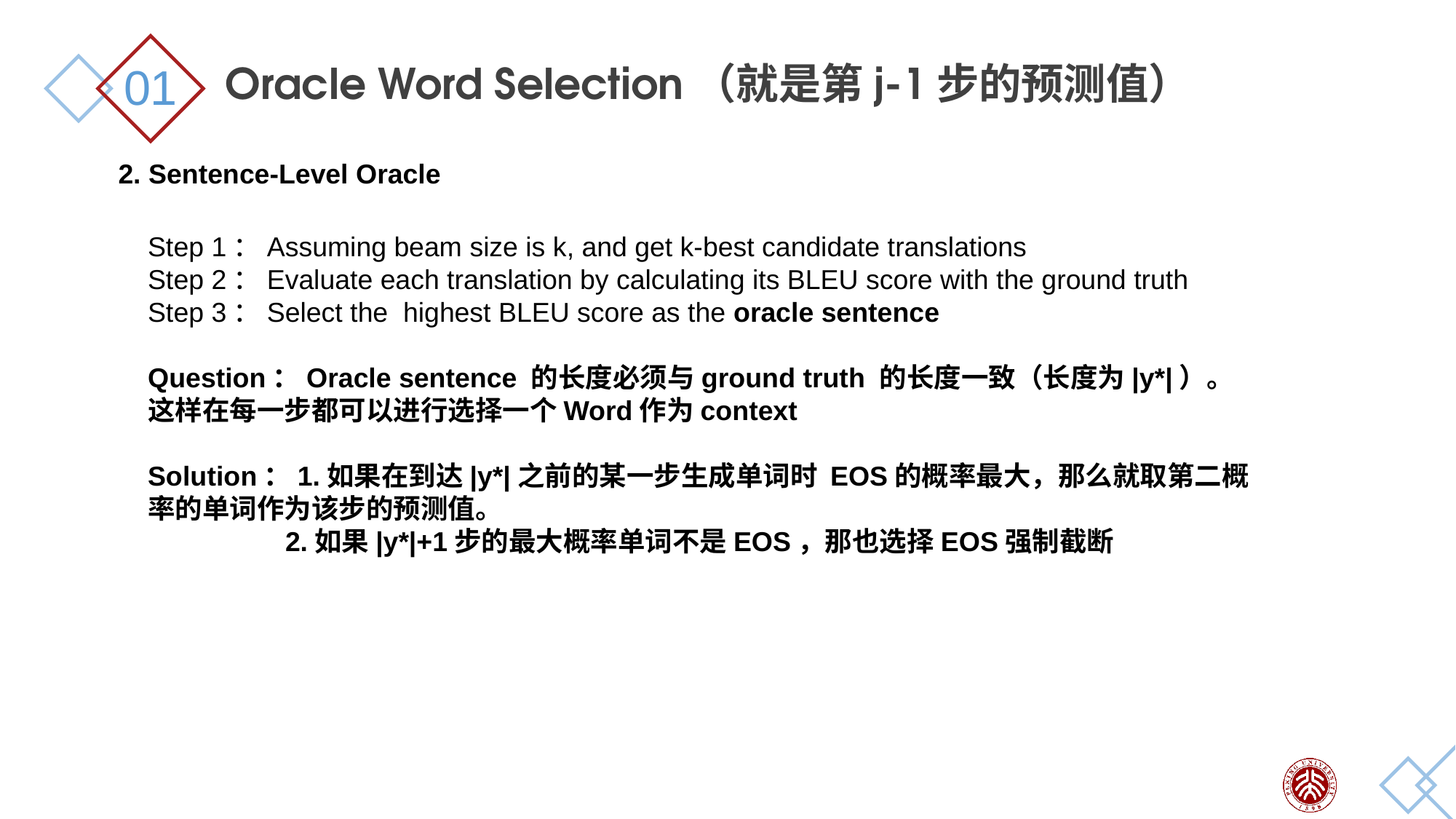

01

Oracle Word Selection（就是第j-1步的预测值）
2. Sentence-Level Oracle
Step 1：Assuming beam size is k, and get k-best candidate translations
Step 2：Evaluate each translation by calculating its BLEU score with the ground truth
Step 3：Select the  highest BLEU score as the oracle sentence

Question：Oracle sentence 的长度必须与ground truth 的长度一致（长度为|y*|）。这样在每一步都可以进行选择一个Word作为context

Solution：1.如果在到达|y*|之前的某一步生成单词时 EOS的概率最大，那么就取第二概率的单词作为该步的预测值。
                  2.如果|y*|+1步的最大概率单词不是EOS，那也选择EOS强制截断

15